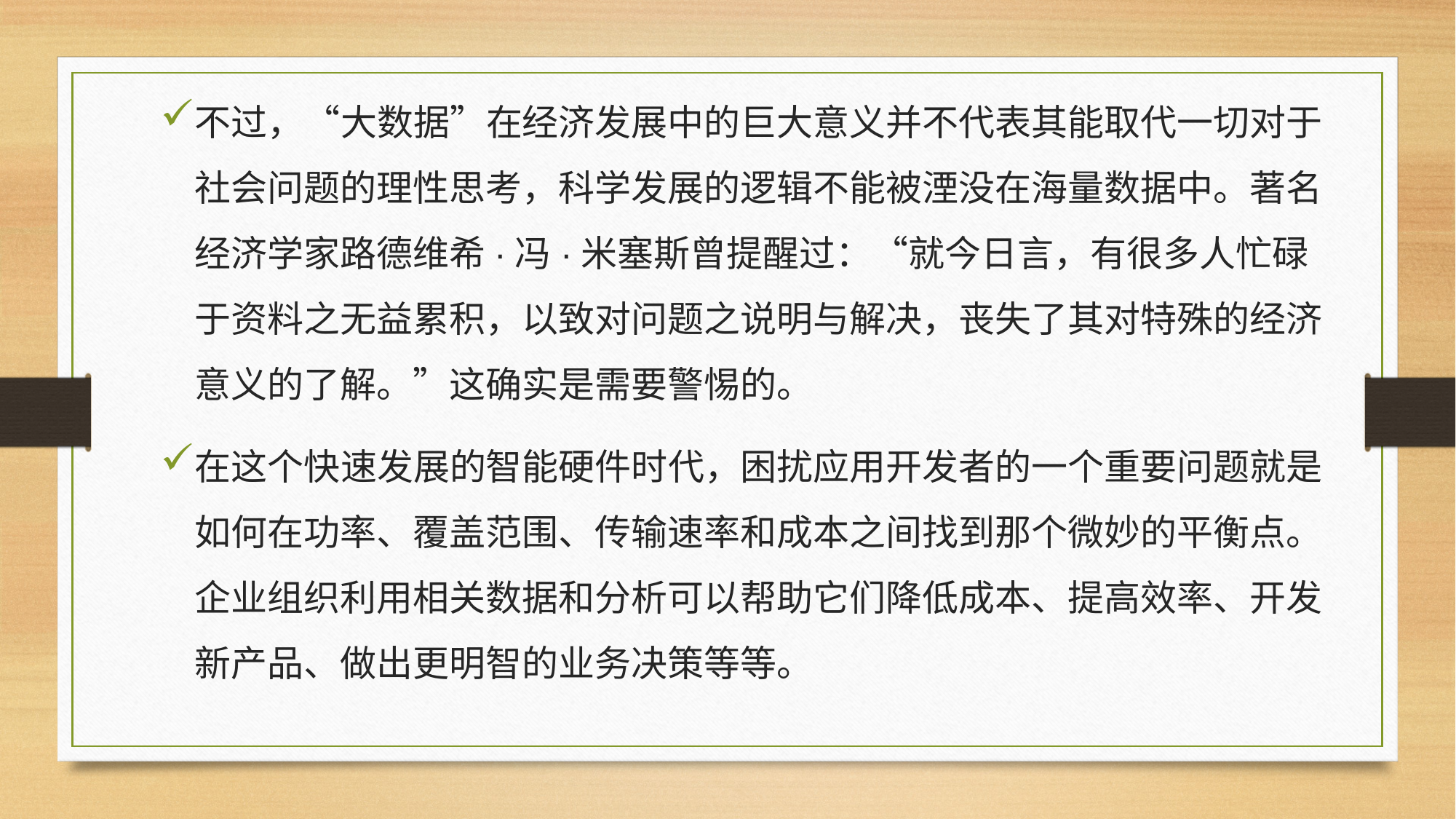

不过，“大数据”在经济发展中的巨大意义并不代表其能取代一切对于社会问题的理性思考，科学发展的逻辑不能被湮没在海量数据中。著名经济学家路德维希·冯·米塞斯曾提醒过：“就今日言，有很多人忙碌于资料之无益累积，以致对问题之说明与解决，丧失了其对特殊的经济意义的了解。”这确实是需要警惕的。
在这个快速发展的智能硬件时代，困扰应用开发者的一个重要问题就是如何在功率、覆盖范围、传输速率和成本之间找到那个微妙的平衡点。企业组织利用相关数据和分析可以帮助它们降低成本、提高效率、开发新产品、做出更明智的业务决策等等。